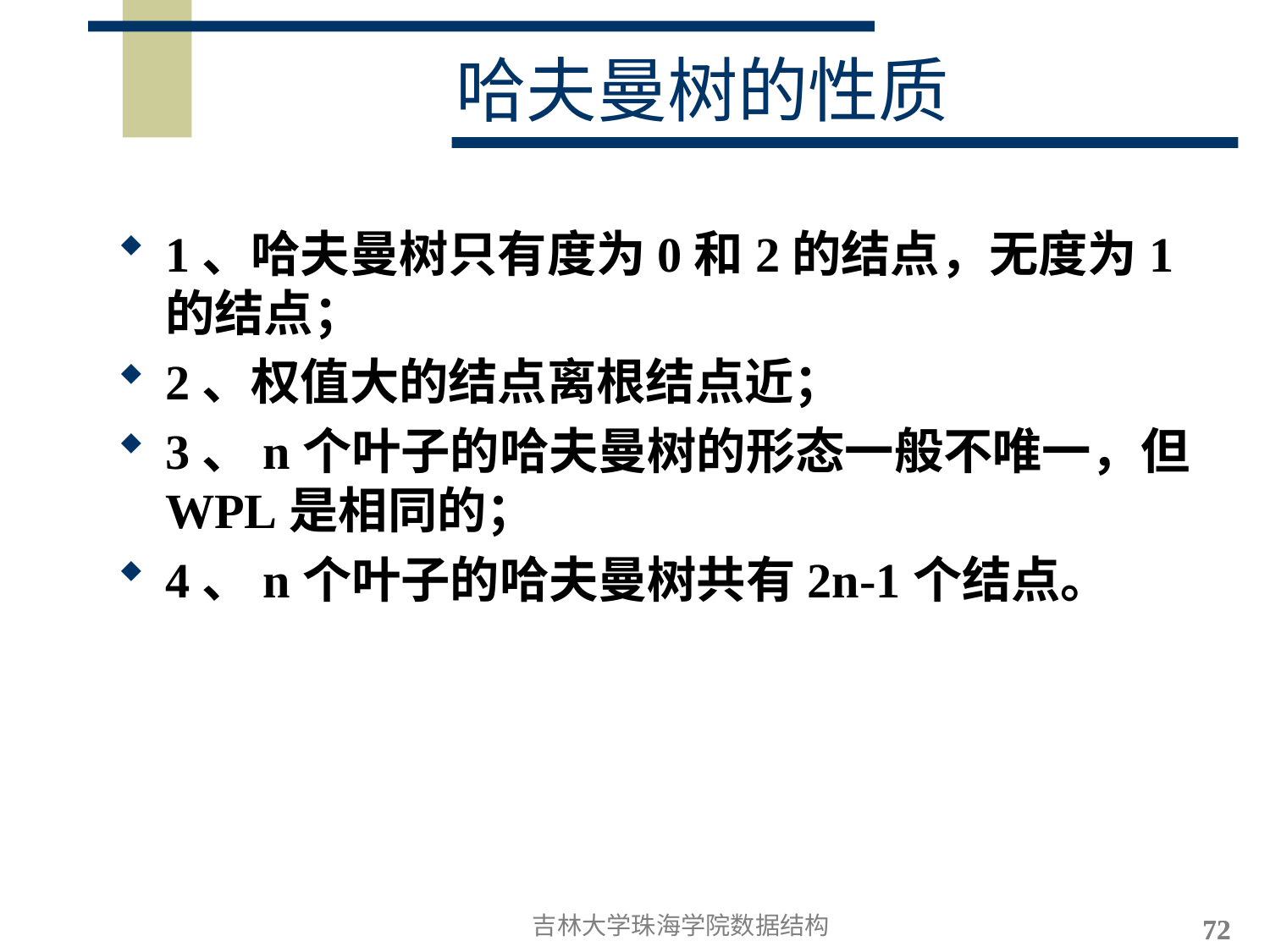

哈夫曼树的性质
1、哈夫曼树只有度为0和2的结点，无度为1的结点；
2、权值大的结点离根结点近；
3、n个叶子的哈夫曼树的形态一般不唯一，但WPL是相同的；
4、n个叶子的哈夫曼树共有2n-1个结点。
吉林大学珠海学院数据结构